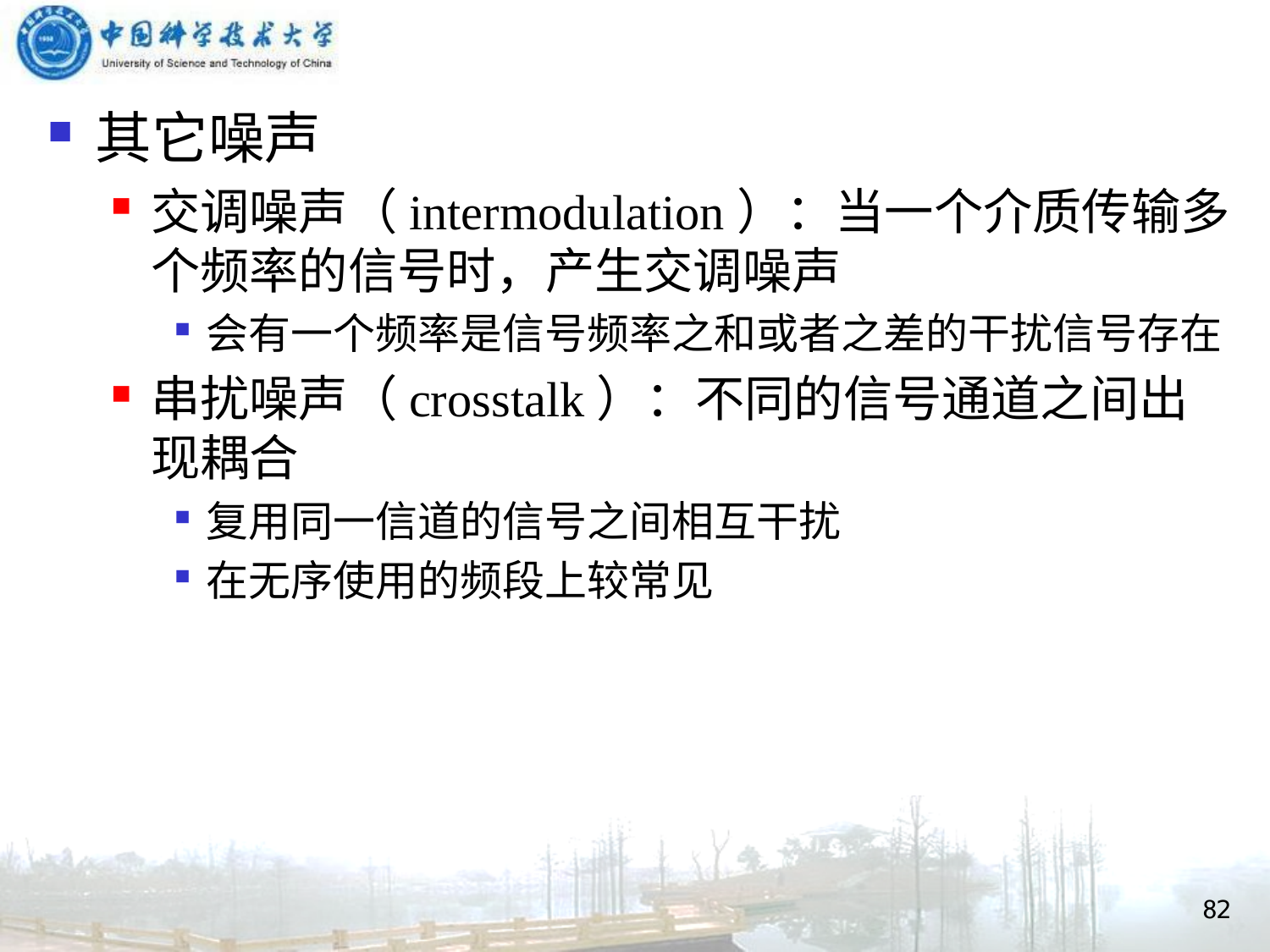

其它噪声
交调噪声（intermodulation）：当一个介质传输多个频率的信号时，产生交调噪声
会有一个频率是信号频率之和或者之差的干扰信号存在
串扰噪声（crosstalk）：不同的信号通道之间出现耦合
复用同一信道的信号之间相互干扰
在无序使用的频段上较常见

82